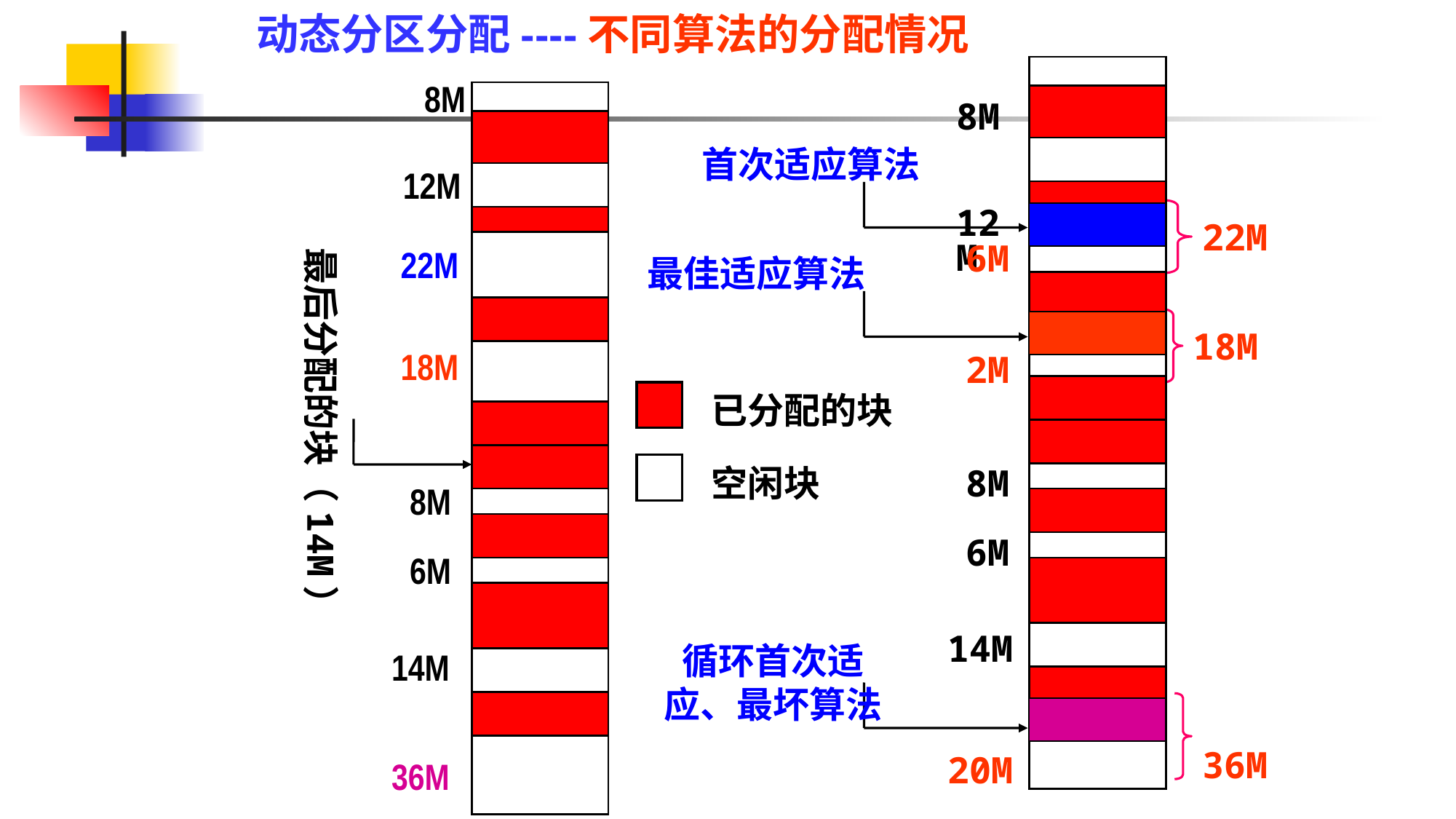

动态分区分配----不同算法的分配情况
|  |
| --- |
|  |
|  |
|  |
|  |
|  |
|  |
|  |
|  |
|  |
|  |
|  |
|  |
|  |
|  |
|  |
 8M

12M
 8M
|  |
| --- |
|  |
|  |
|  |
|  |
|  |
|  |
|  |
|  |
|  |
|  |
|  |
|  |
|  |
|  |
|  |
首次适应算法
12M

22M
最后分配的块（14M）
6M
22M
最佳适应算法

18M
18M
2M

已分配的块

空闲块
8M

8M
6M
6M
14M
循环首次适应、最坏算法
14M

36M
20M
36M